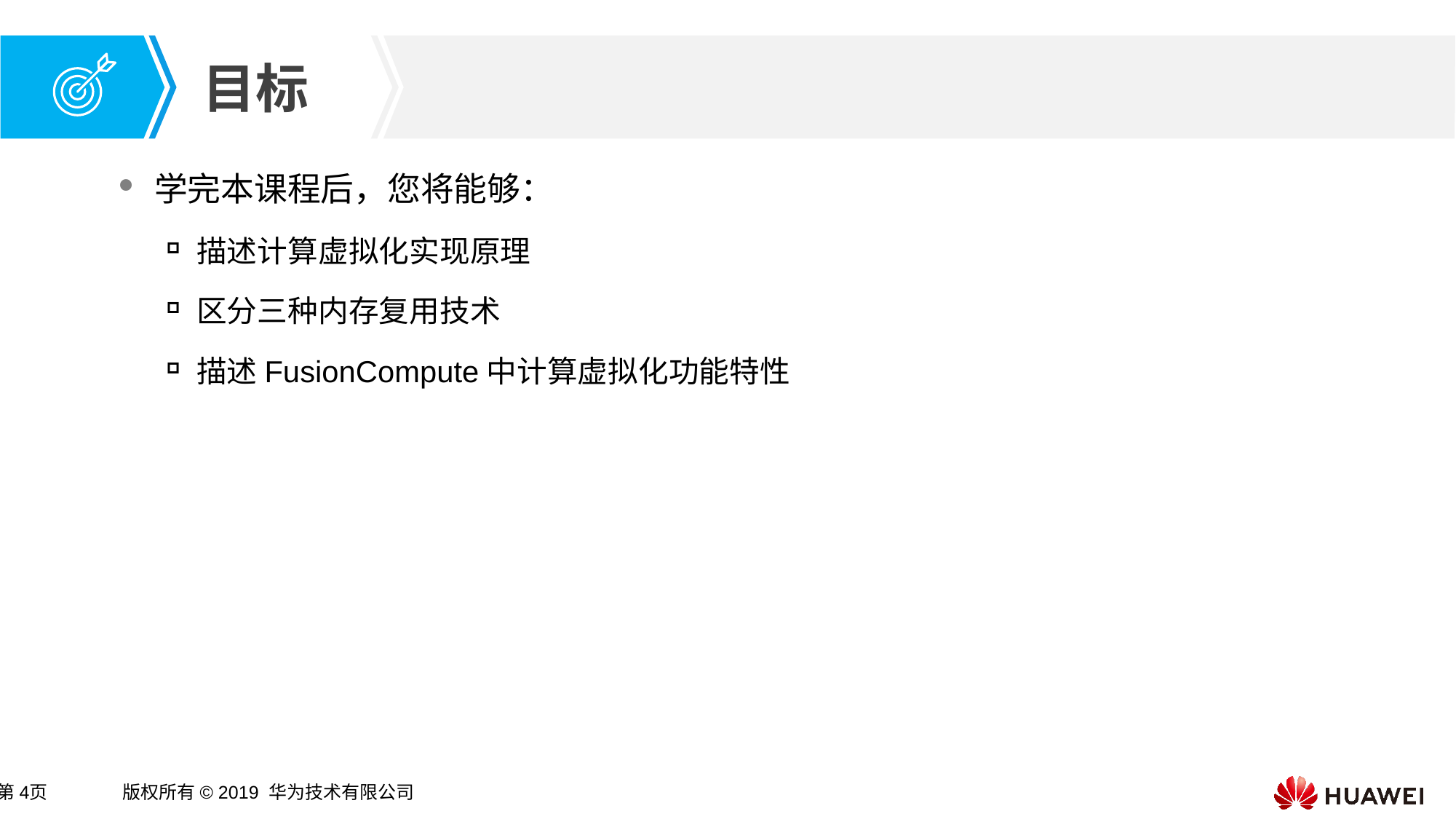

学完本课程后，您将能够：
描述计算虚拟化实现原理
区分三种内存复用技术
描述FusionCompute中计算虚拟化功能特性